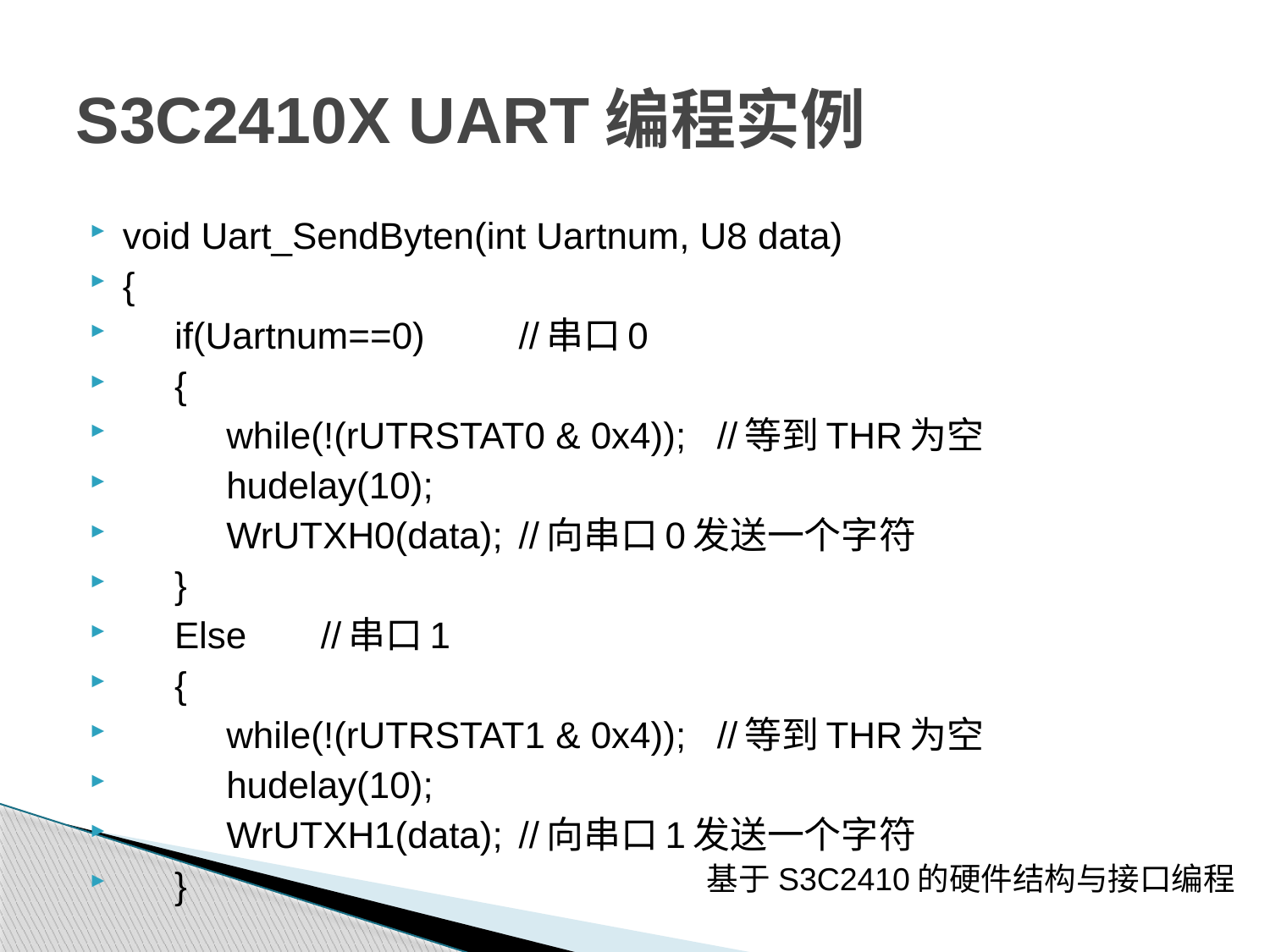

# S3C2410X UART编程实例
void Uart_SendByten(int Uartnum, U8 data)
{
     if(Uartnum==0) 	//串口0
     {
          while(!(rUTRSTAT0 & 0x4));  	//等到THR为空
          hudelay(10);
          WrUTXH0(data);	//向串口0发送一个字符
     }
     Else	//串口1
     {
          while(!(rUTRSTAT1 & 0x4));  	//等到THR为空
          hudelay(10);
          WrUTXH1(data);	//向串口1发送一个字符
     }

基于S3C2410的硬件结构与接口编程